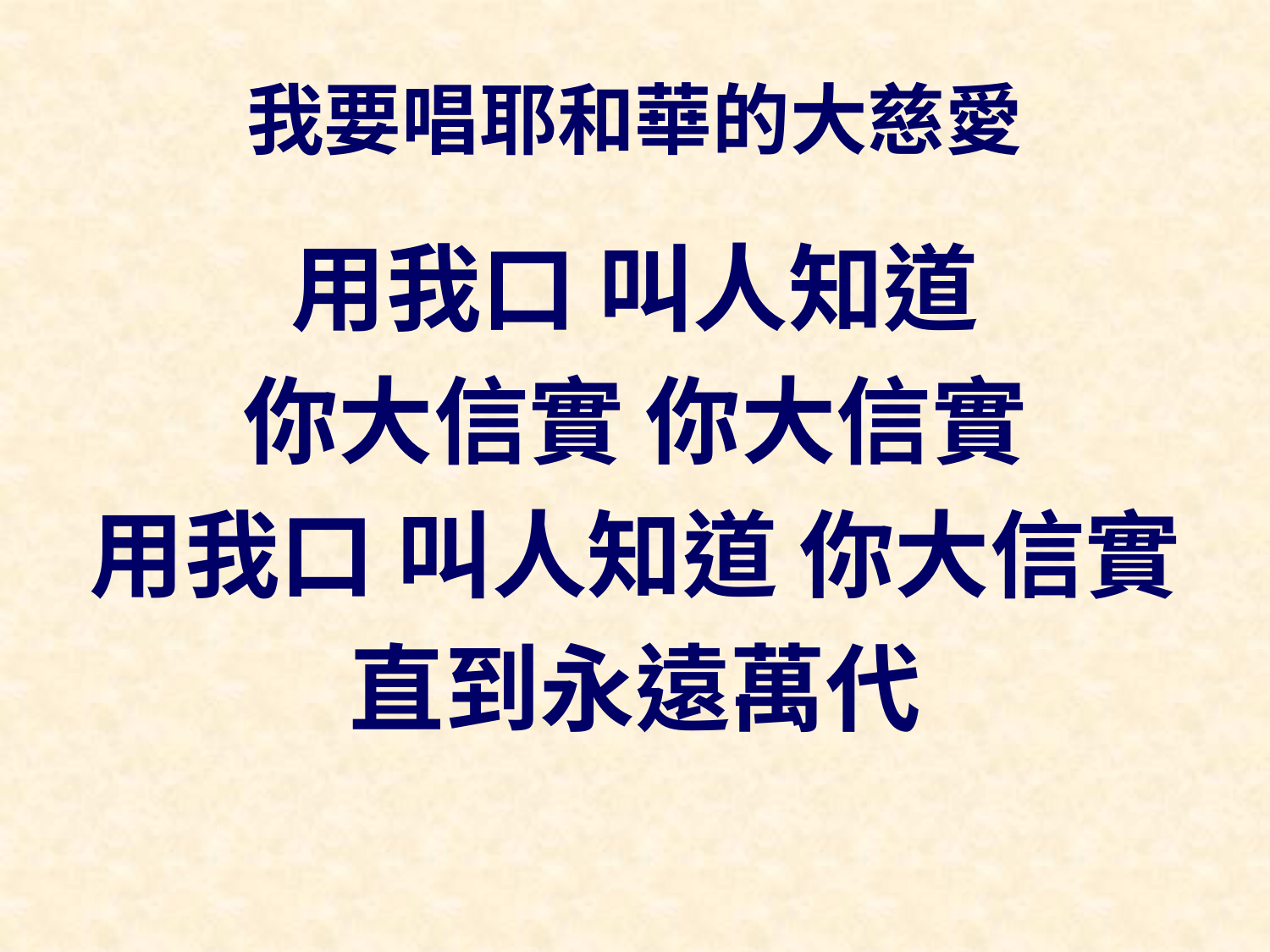

# 我要唱耶和華的大慈愛
用我口 叫人知道
你大信實 你大信實
用我口 叫人知道 你大信實
直到永遠萬代